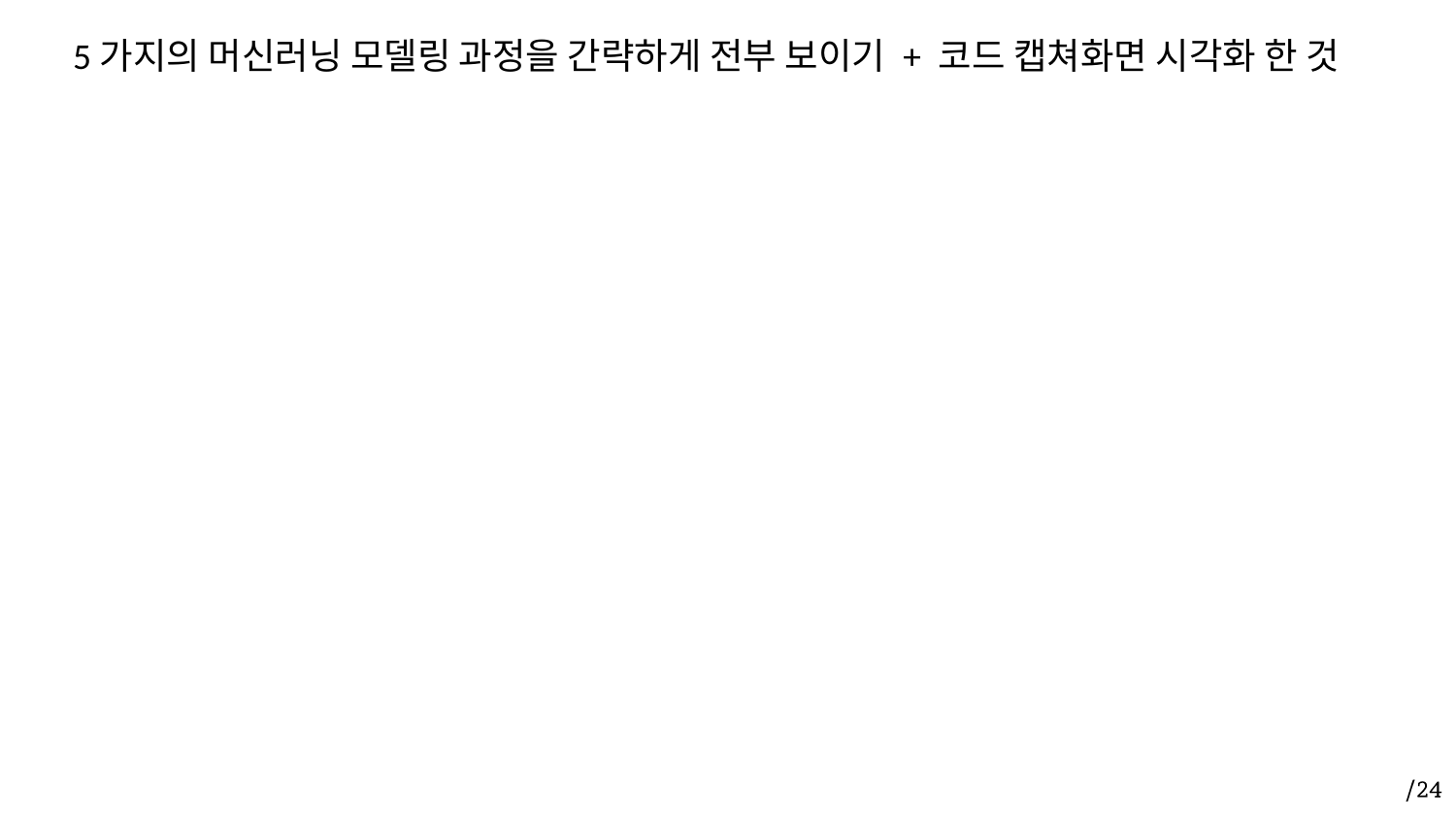

# 5가지의 머신러닝 모델링 과정을 간략하게 전부 보이기 + 코드 캡쳐화면 시각화 한 것